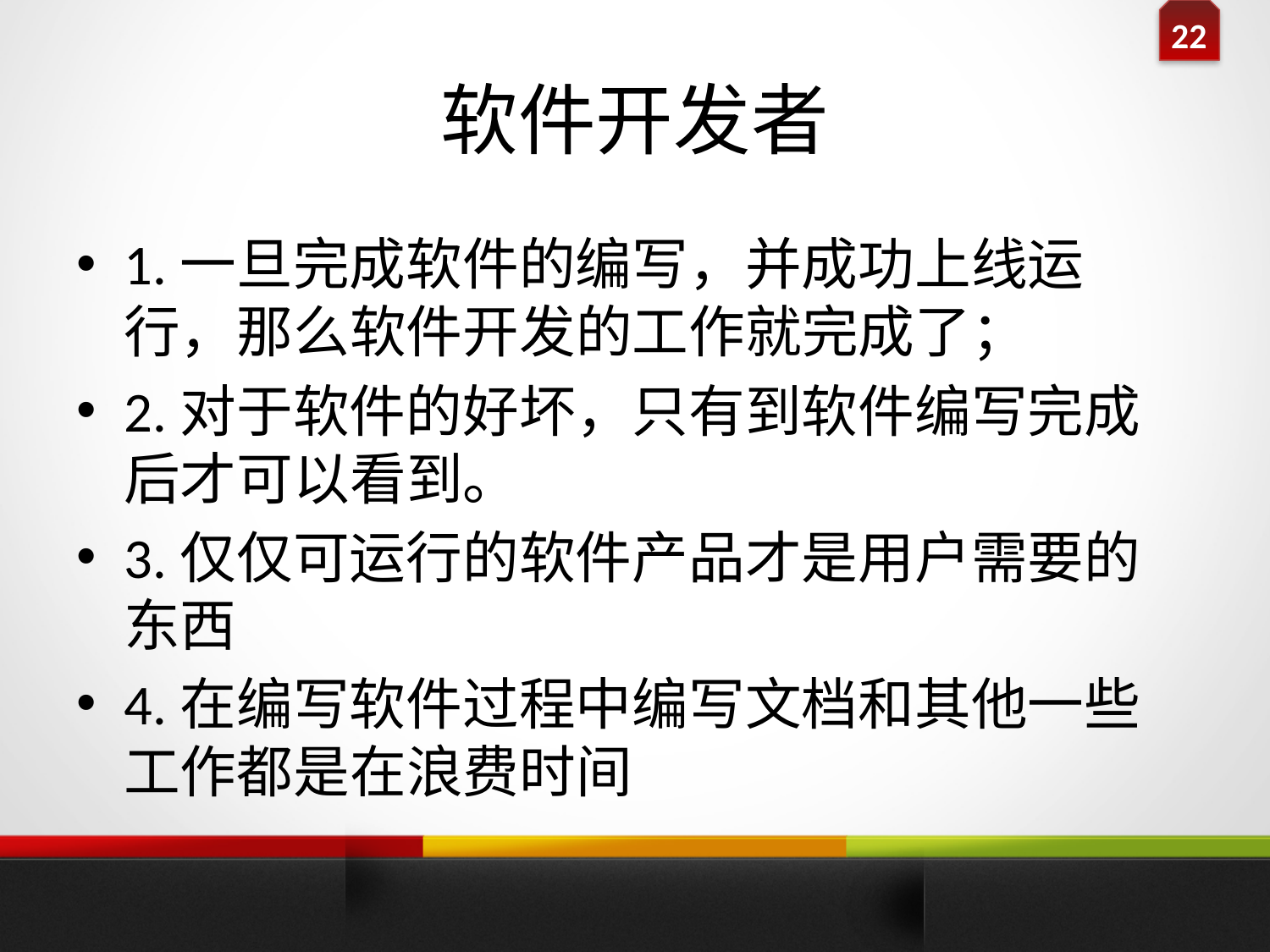

# 软件开发者
1.一旦完成软件的编写，并成功上线运行，那么软件开发的工作就完成了；
2.对于软件的好坏，只有到软件编写完成后才可以看到。
3.仅仅可运行的软件产品才是用户需要的东西
4.在编写软件过程中编写文档和其他一些工作都是在浪费时间

22